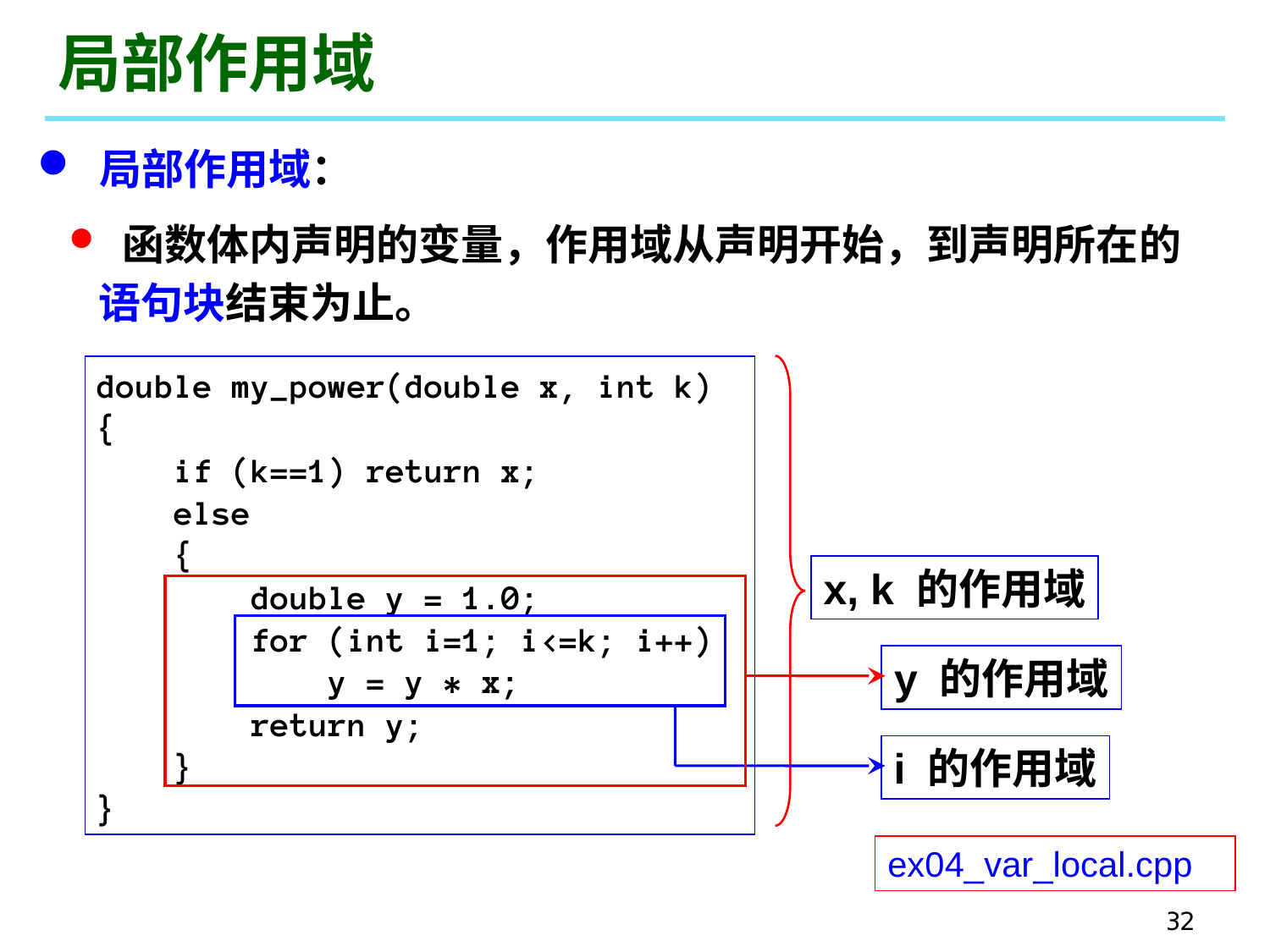

# 局部作用域
 局部作用域：
 函数体内声明的变量，作用域从声明开始，到声明所在的语句块结束为止。

double my_power(double x, int k)
{
    if (k==1) return x;
    else
    {
        double y = 1.0;
        for (int i=1; i<=k; i++)
            y = y * x;
        return y;
    }
}
x, k 的作用域

y 的作用域

i 的作用域

ex04_var_local.cpp
32